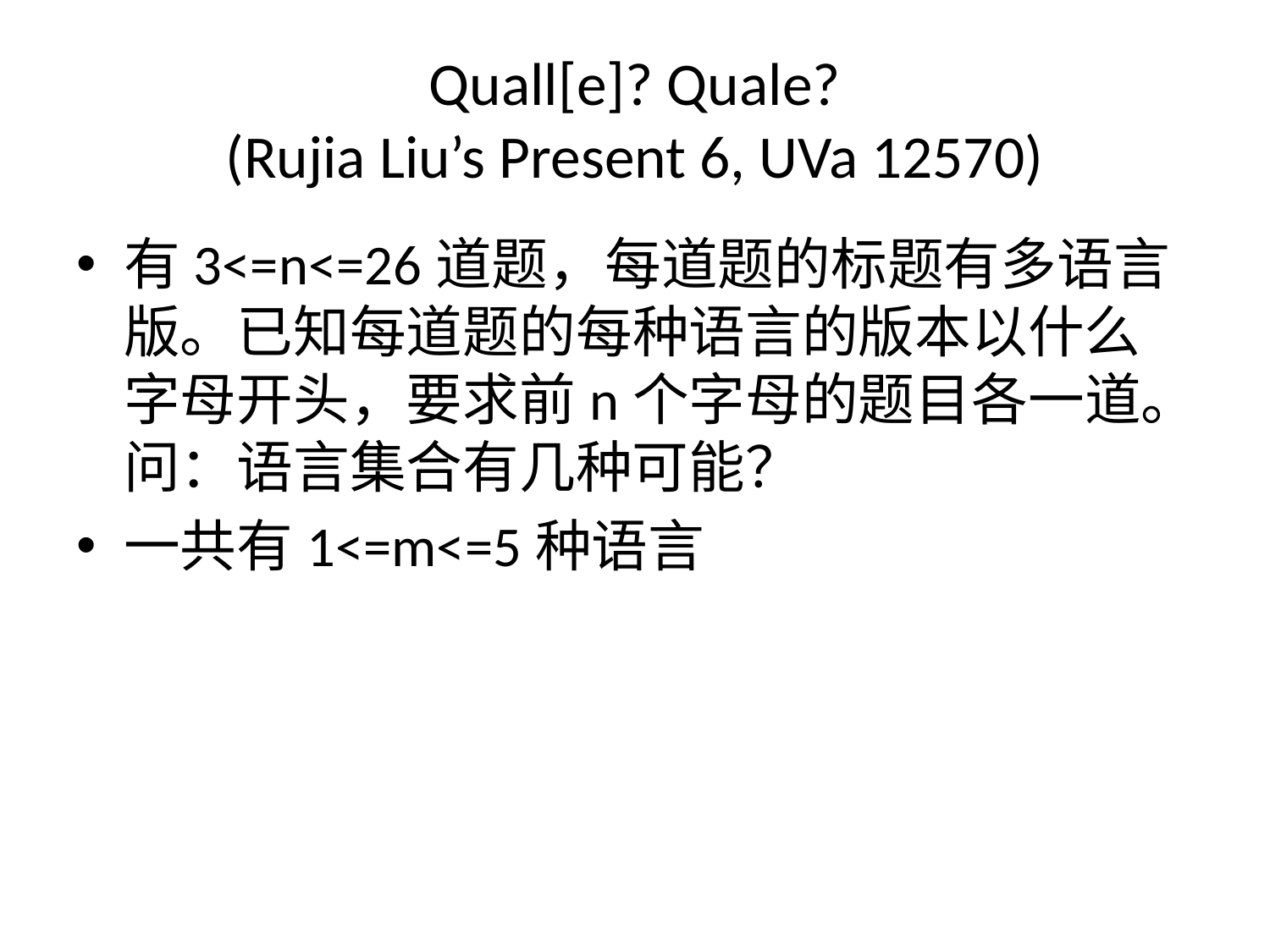

# Quall[e]? Quale? (Rujia Liu’s Present 6, UVa 12570)
有3<=n<=26道题，每道题的标题有多语言版。已知每道题的每种语言的版本以什么字母开头，要求前n个字母的题目各一道。问：语言集合有几种可能？
一共有1<=m<=5种语言